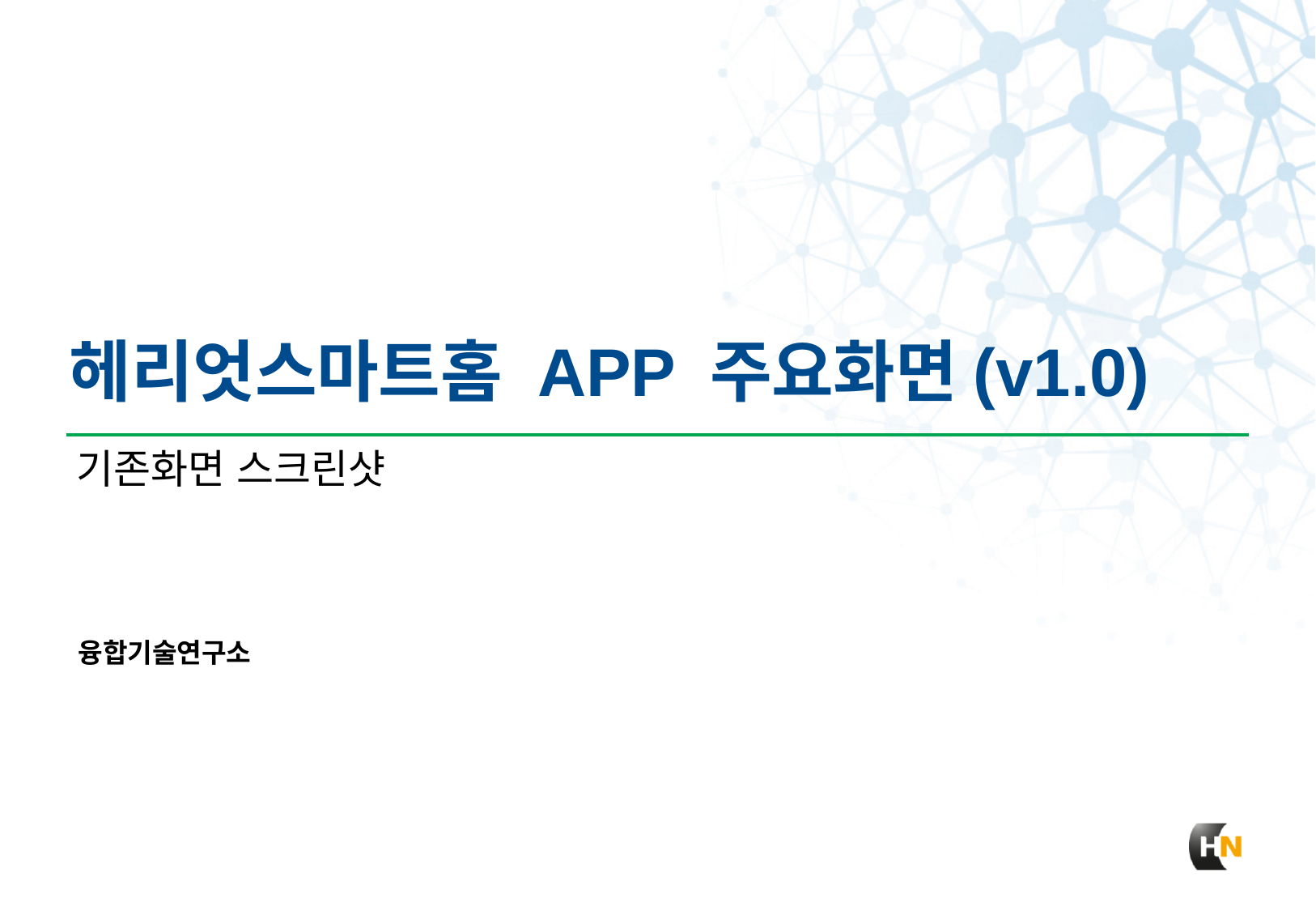

# 헤리엇스마트홈 APP 주요화면(v1.0)
기존화면 스크린샷
융합기술연구소